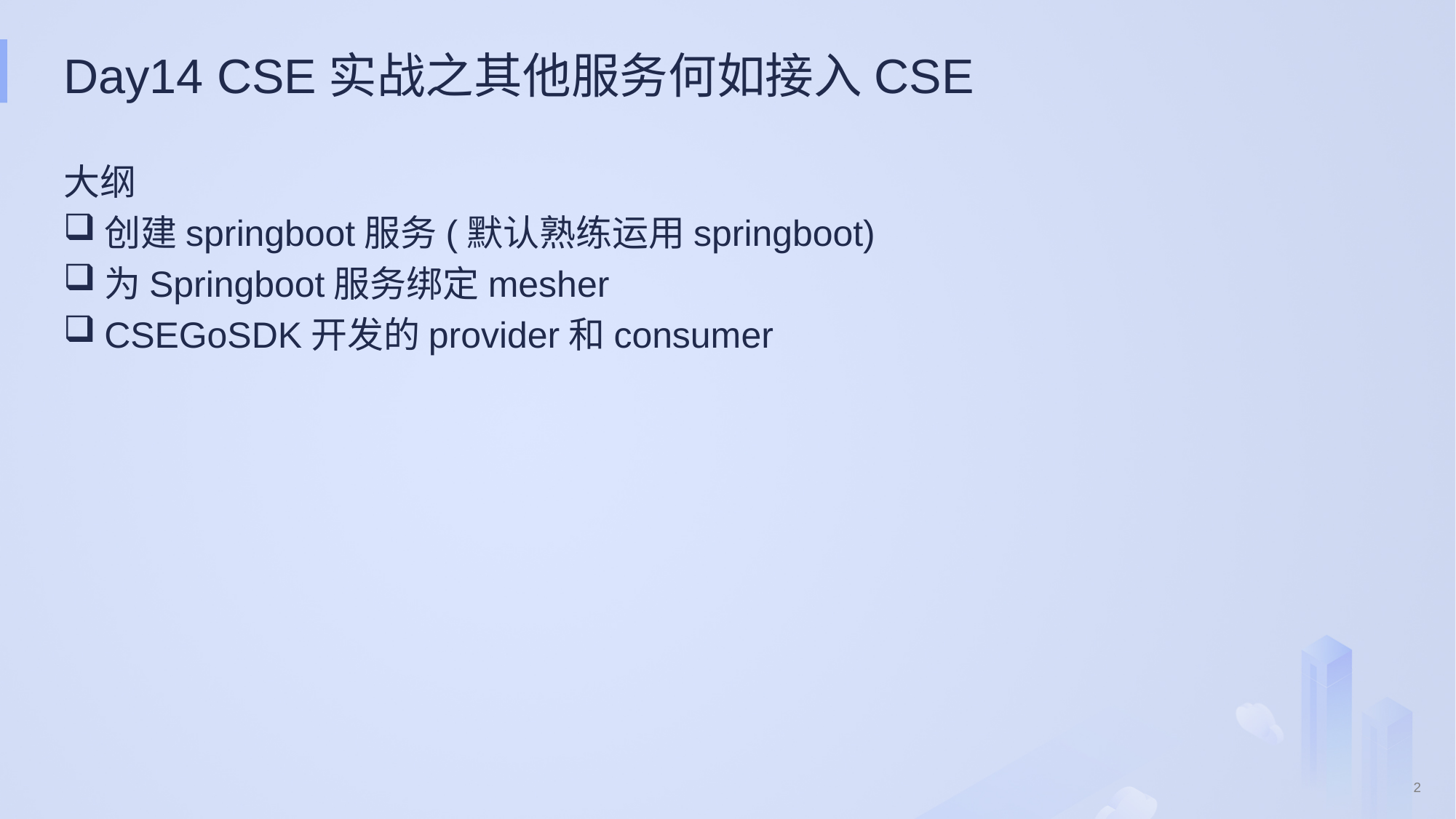

# Day14 CSE实战之其他服务何如接入CSE
大纲
创建springboot服务(默认熟练运用springboot)
为Springboot服务绑定mesher
CSEGoSDK开发的provider和consumer